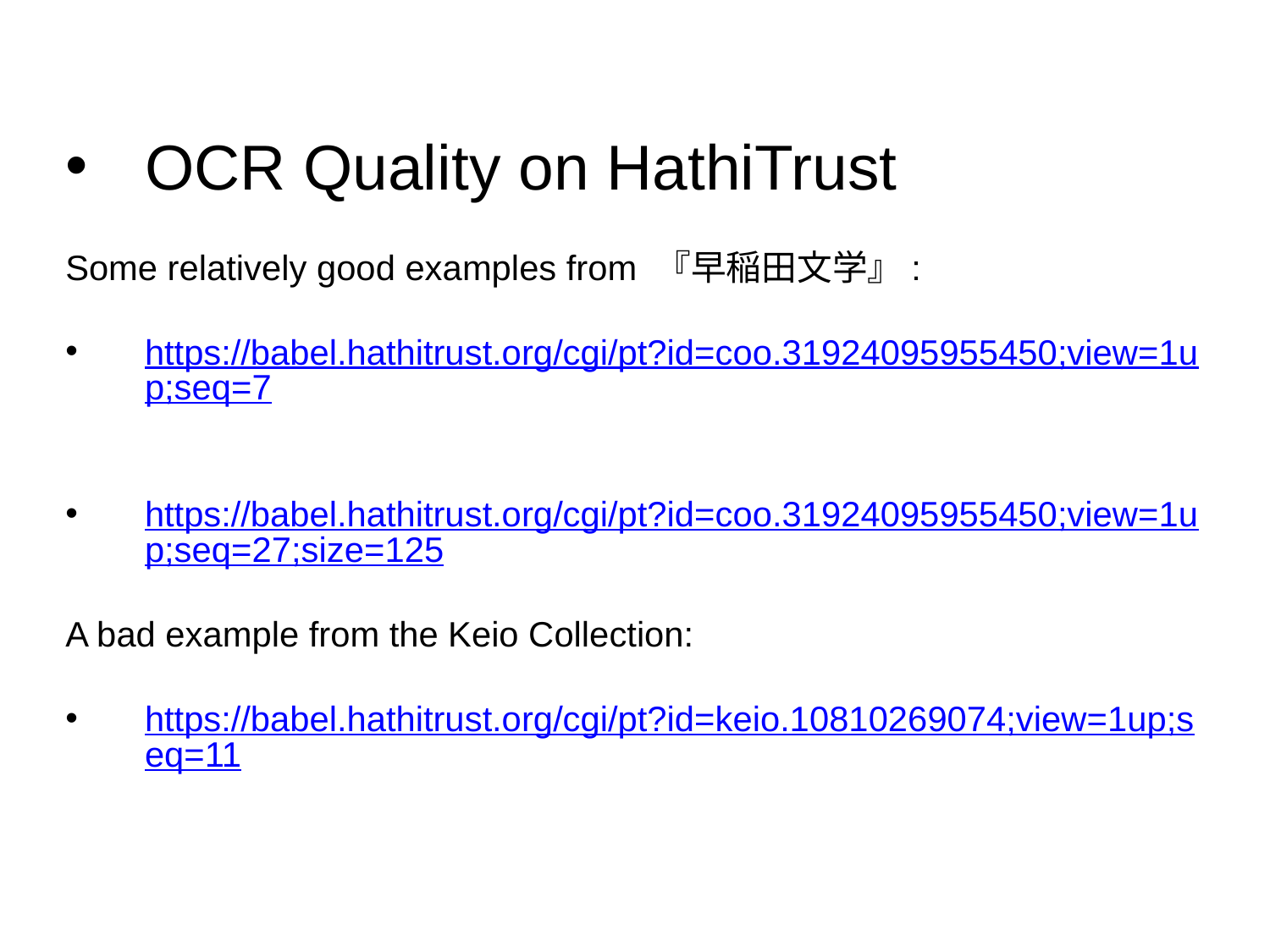

OCR Quality on HathiTrust

Some relatively good examples from 『早稲田文学』:

https://babel.hathitrust.org/cgi/pt?id=coo.31924095955450;view=1up;seq=7

https://babel.hathitrust.org/cgi/pt?id=coo.31924095955450;view=1up;seq=27;size=125

A bad example from the Keio Collection:

https://babel.hathitrust.org/cgi/pt?id=keio.10810269074;view=1up;seq=11